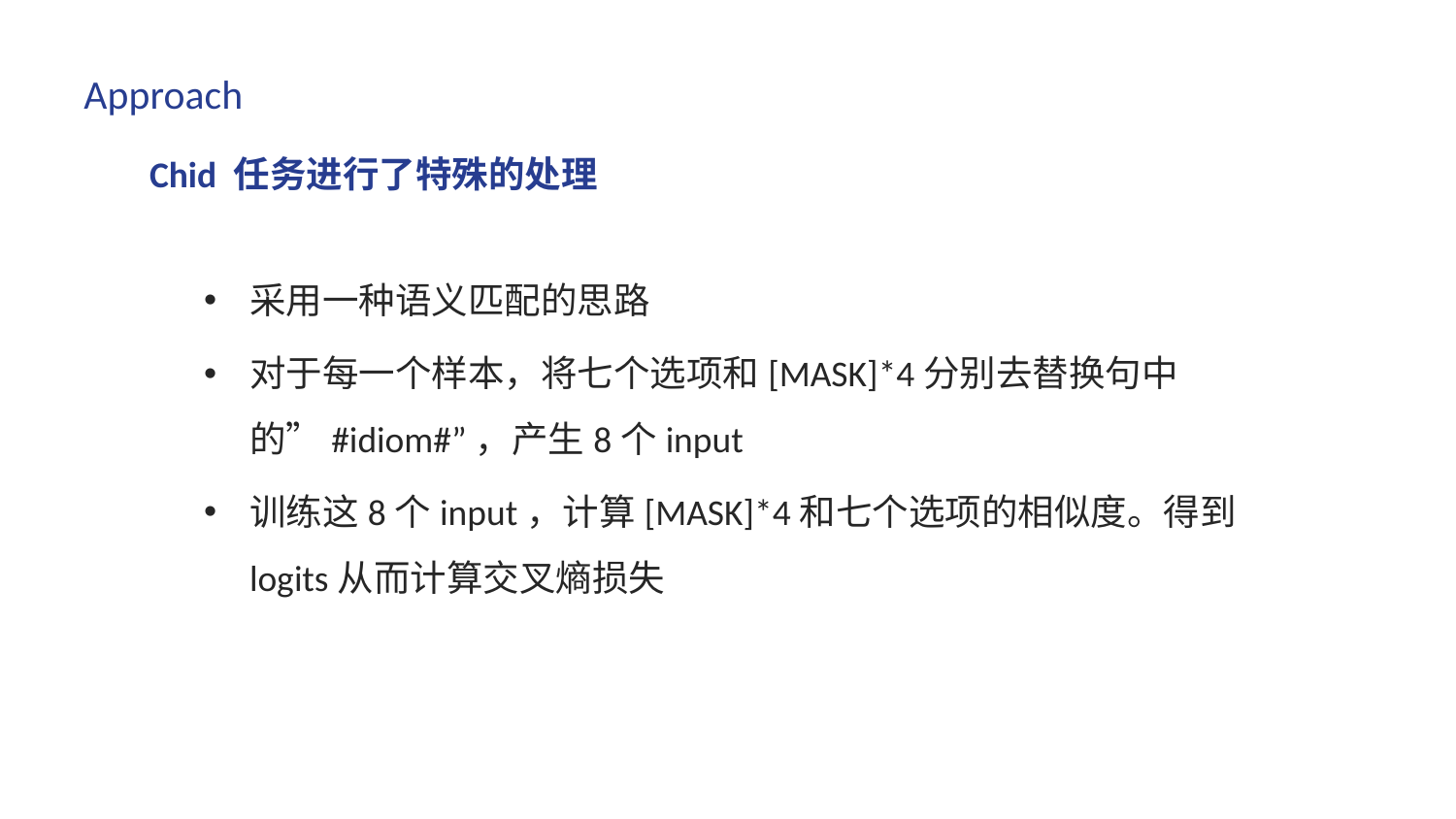

Approach
Chid 任务进行了特殊的处理

采用一种语义匹配的思路
对于每一个样本，将七个选项和[MASK]*4分别去替换句中的”#idiom#”，产生8个input
训练这8个input，计算[MASK]*4和七个选项的相似度。得到logits从而计算交叉熵损失